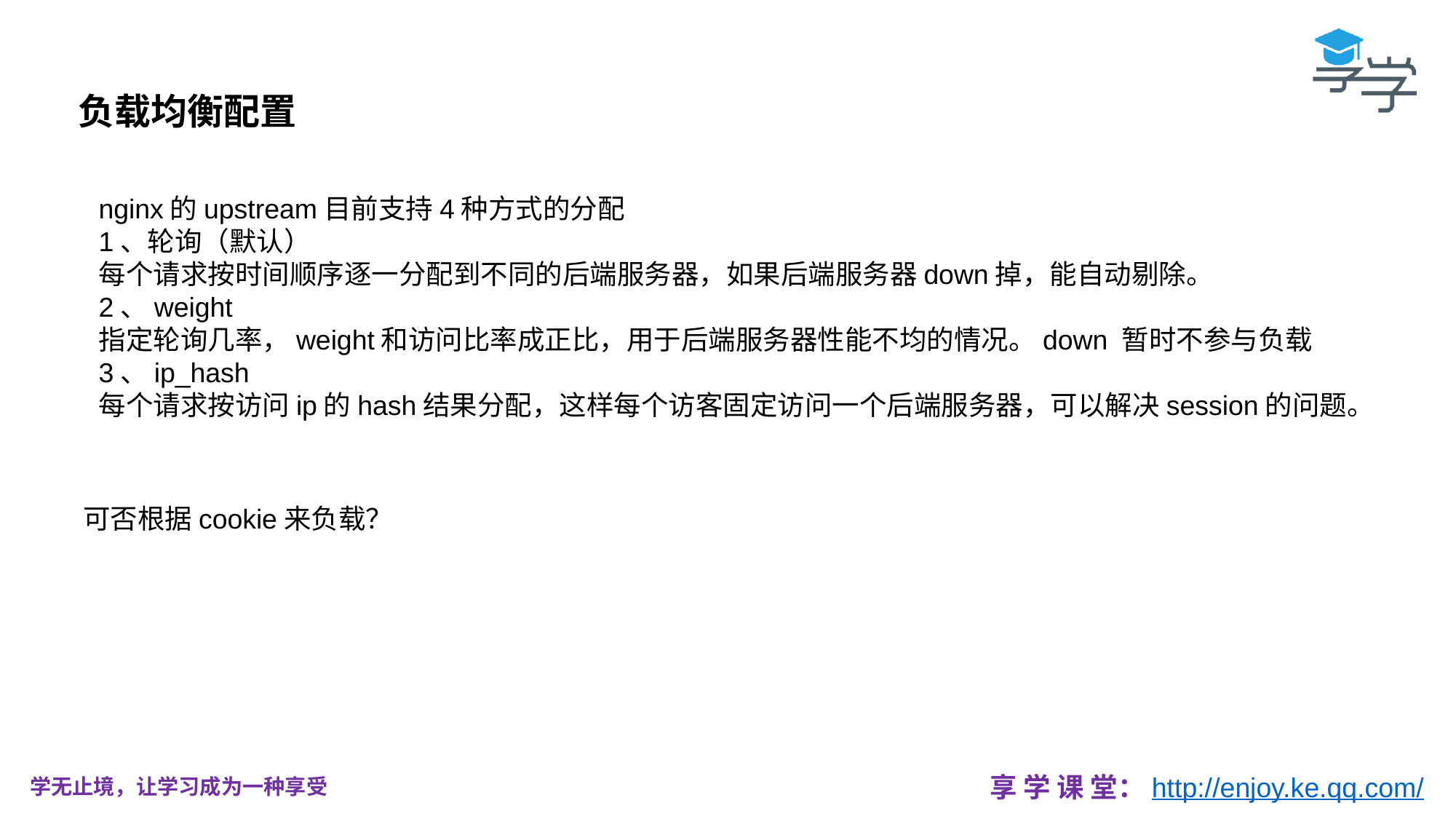

负载均衡配置
nginx的upstream目前支持4种方式的分配
1、轮询（默认）
每个请求按时间顺序逐一分配到不同的后端服务器，如果后端服务器down掉，能自动剔除。
2、weight
指定轮询几率，weight和访问比率成正比，用于后端服务器性能不均的情况。down 暂时不参与负载
3、ip_hash
每个请求按访问ip的hash结果分配，这样每个访客固定访问一个后端服务器，可以解决session的问题。

可否根据cookie来负载？